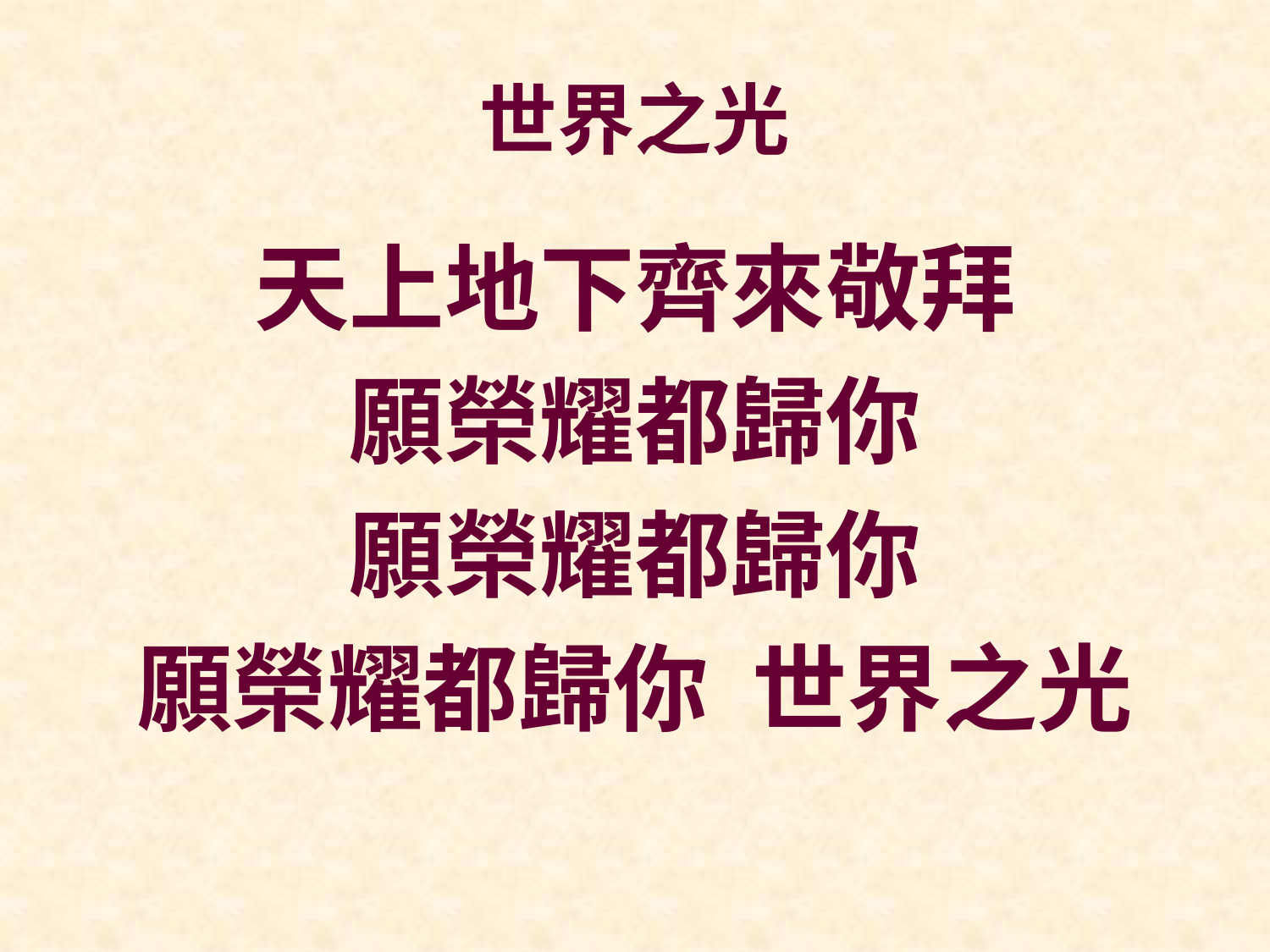

# 世界之光
天上地下齊來敬拜
願榮耀都歸你
願榮耀都歸你
願榮耀都歸你  世界之光